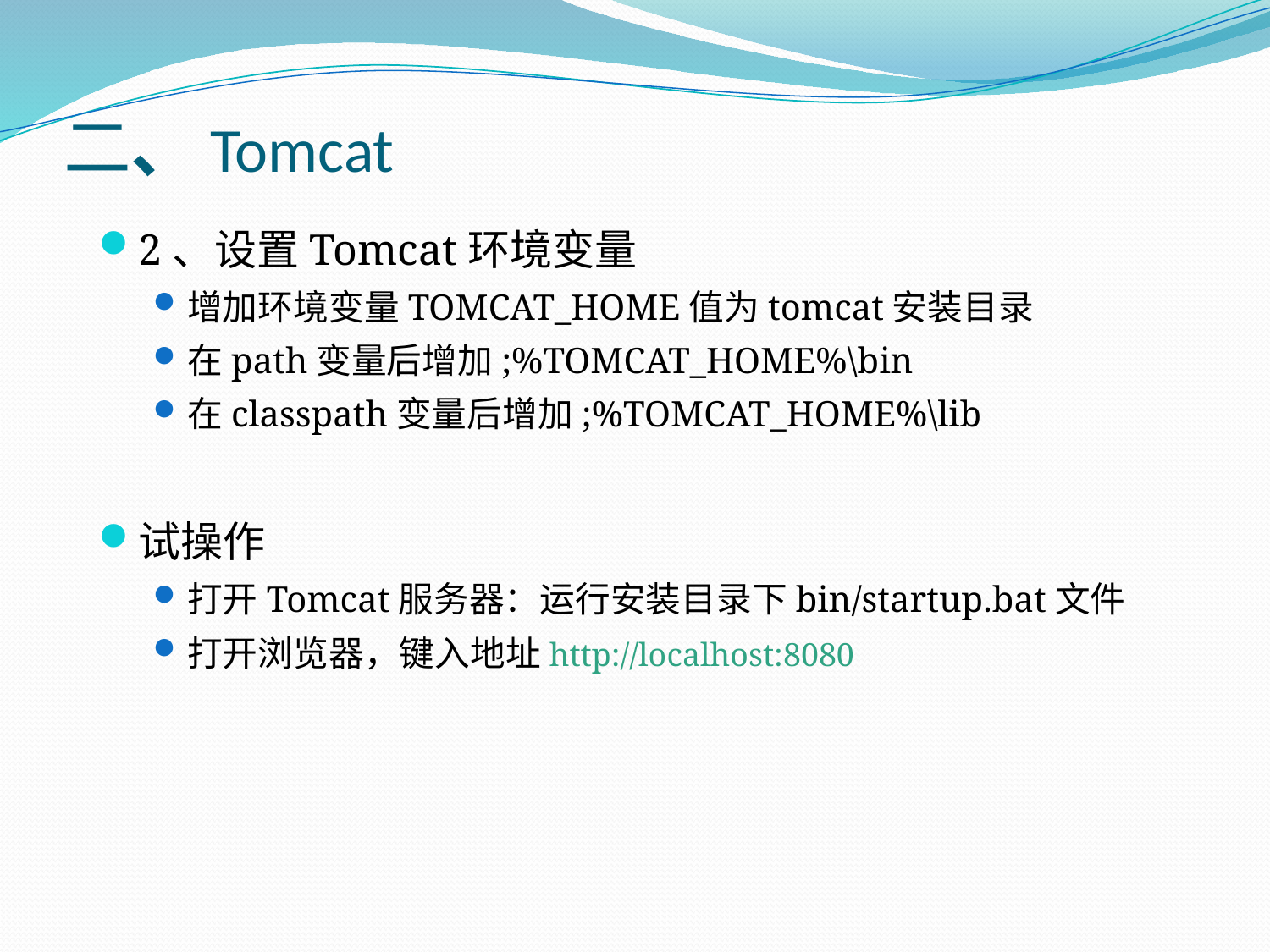

# 二、Tomcat
2、设置Tomcat环境变量
增加环境变量TOMCAT_HOME值为tomcat安装目录
在path变量后增加;%TOMCAT_HOME%\bin
在classpath变量后增加;%TOMCAT_HOME%\lib

试操作
打开Tomcat服务器：运行安装目录下bin/startup.bat文件
打开浏览器，键入地址http://localhost:8080